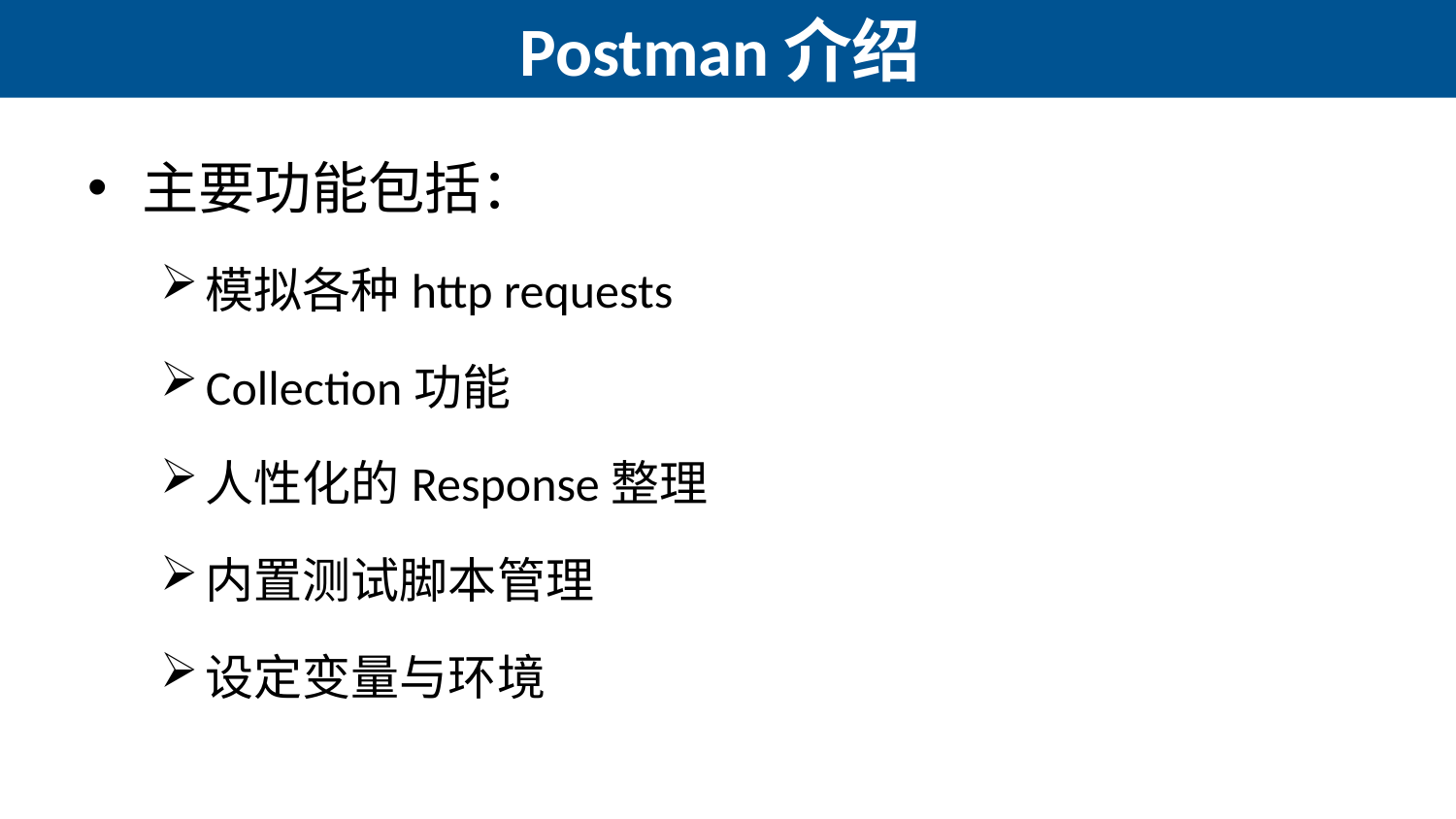

# Postman介绍
主要功能包括：
模拟各种http requests
Collection功能
人性化的Response整理
内置测试脚本管理
设定变量与环境